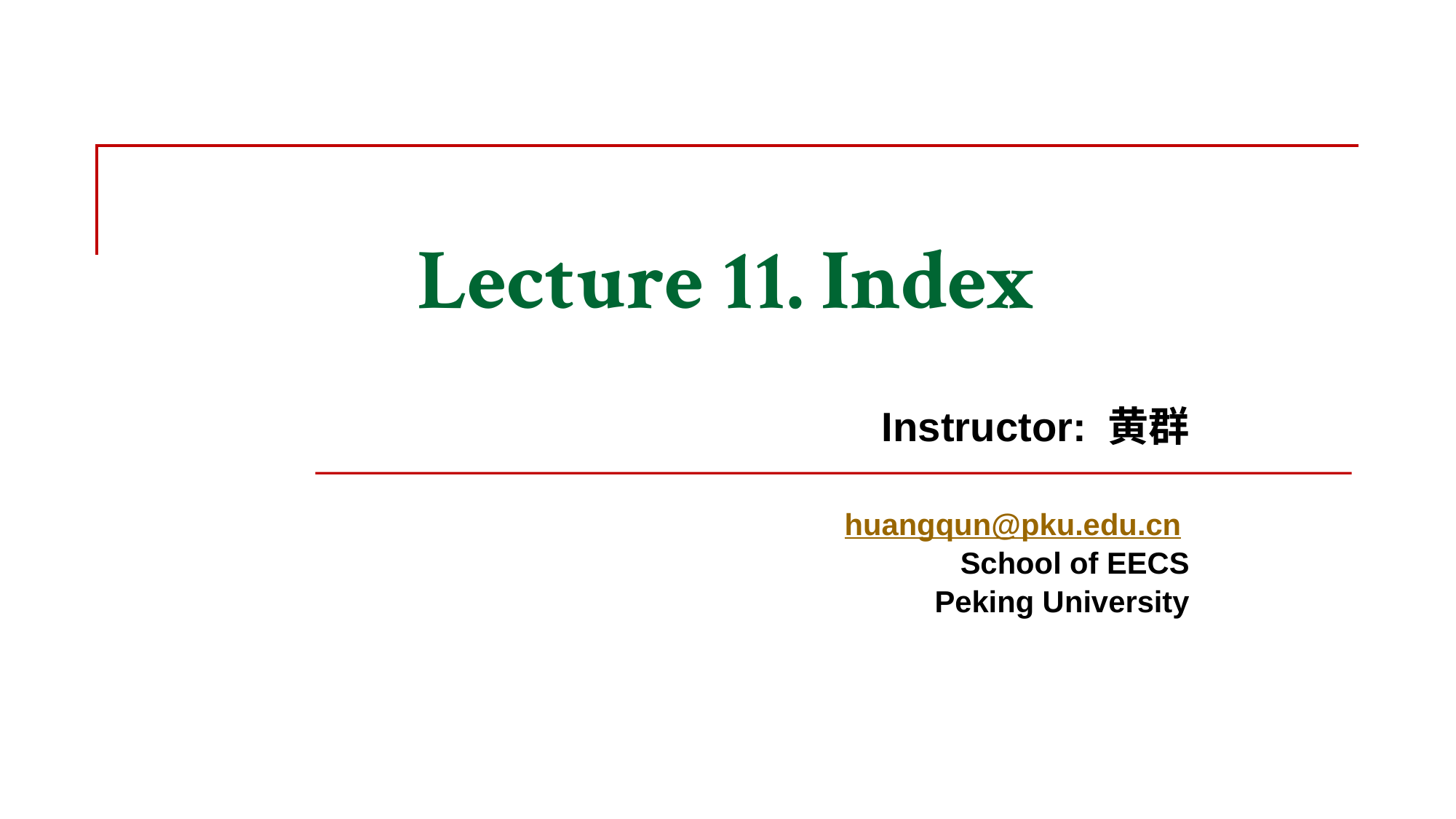

Lecture 11. Index
Instructor: 黄群

huangqun@pku.edu.cn
School of EECS
Peking University